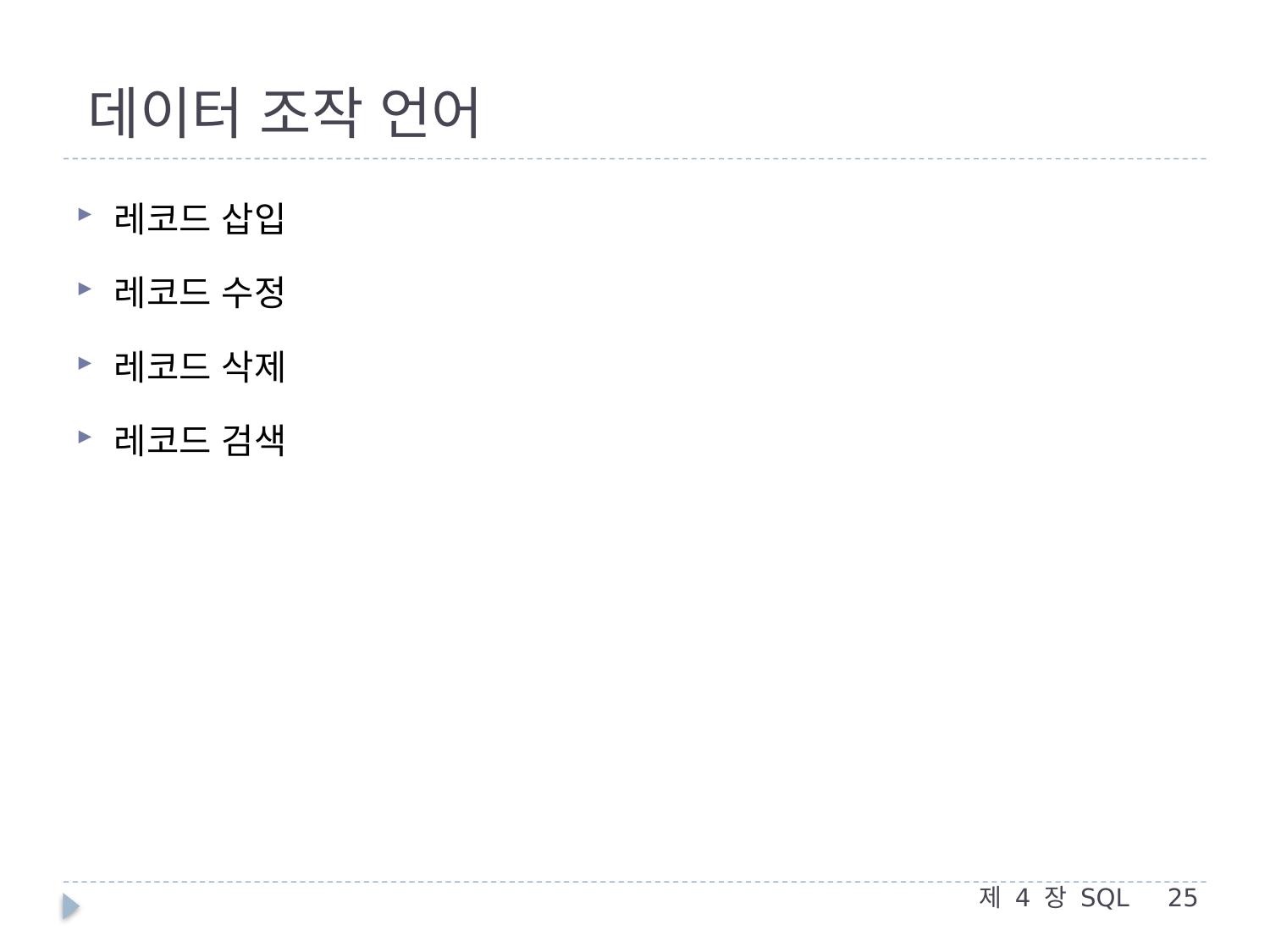

# 데이터 조작 언어
레코드 삽입
레코드 수정
레코드 삭제
레코드 검색
제 4 장 SQL
25